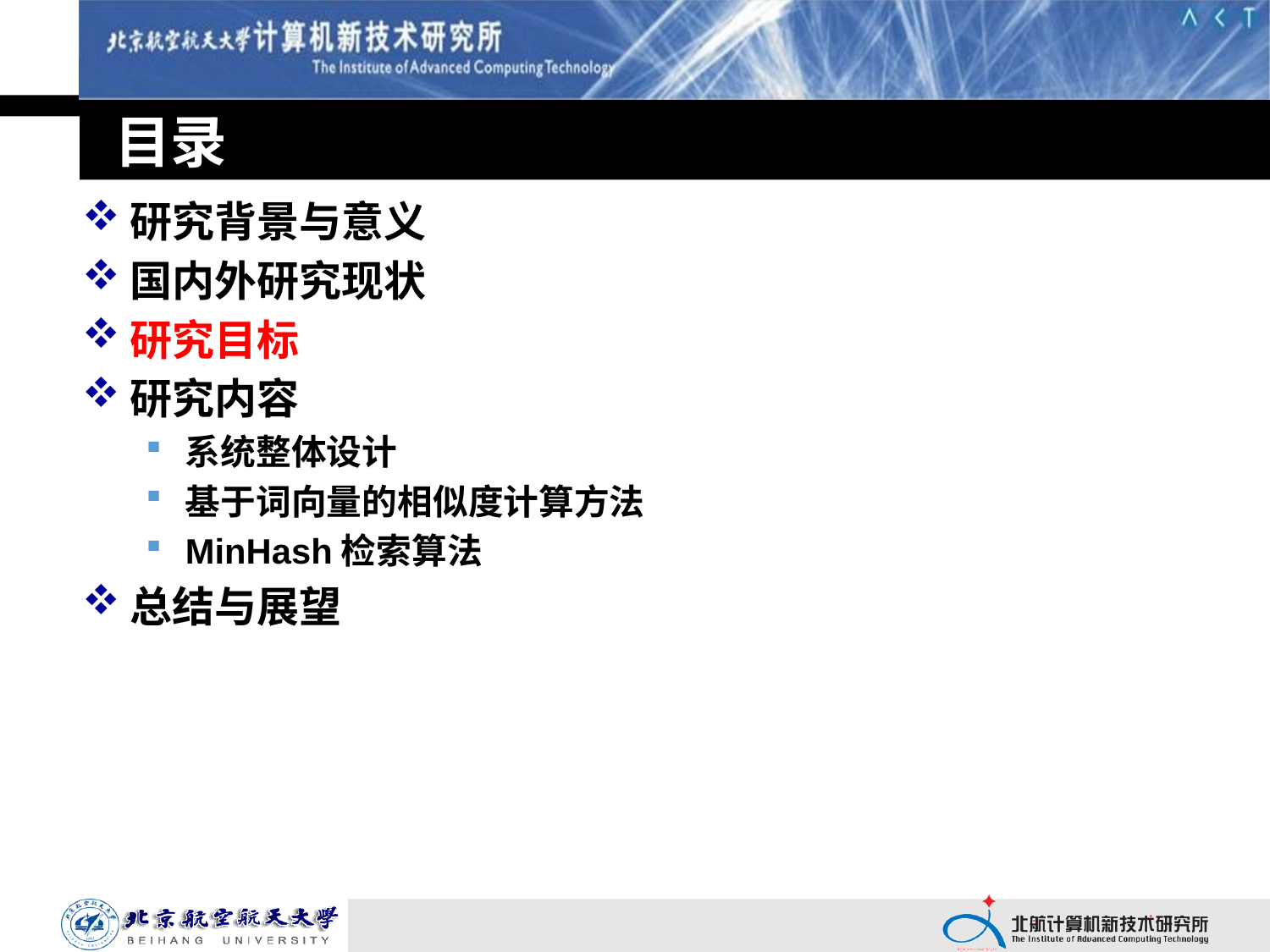

# 目录
研究背景与意义
国内外研究现状
研究目标
研究内容
系统整体设计
基于词向量的相似度计算方法
MinHash检索算法
总结与展望